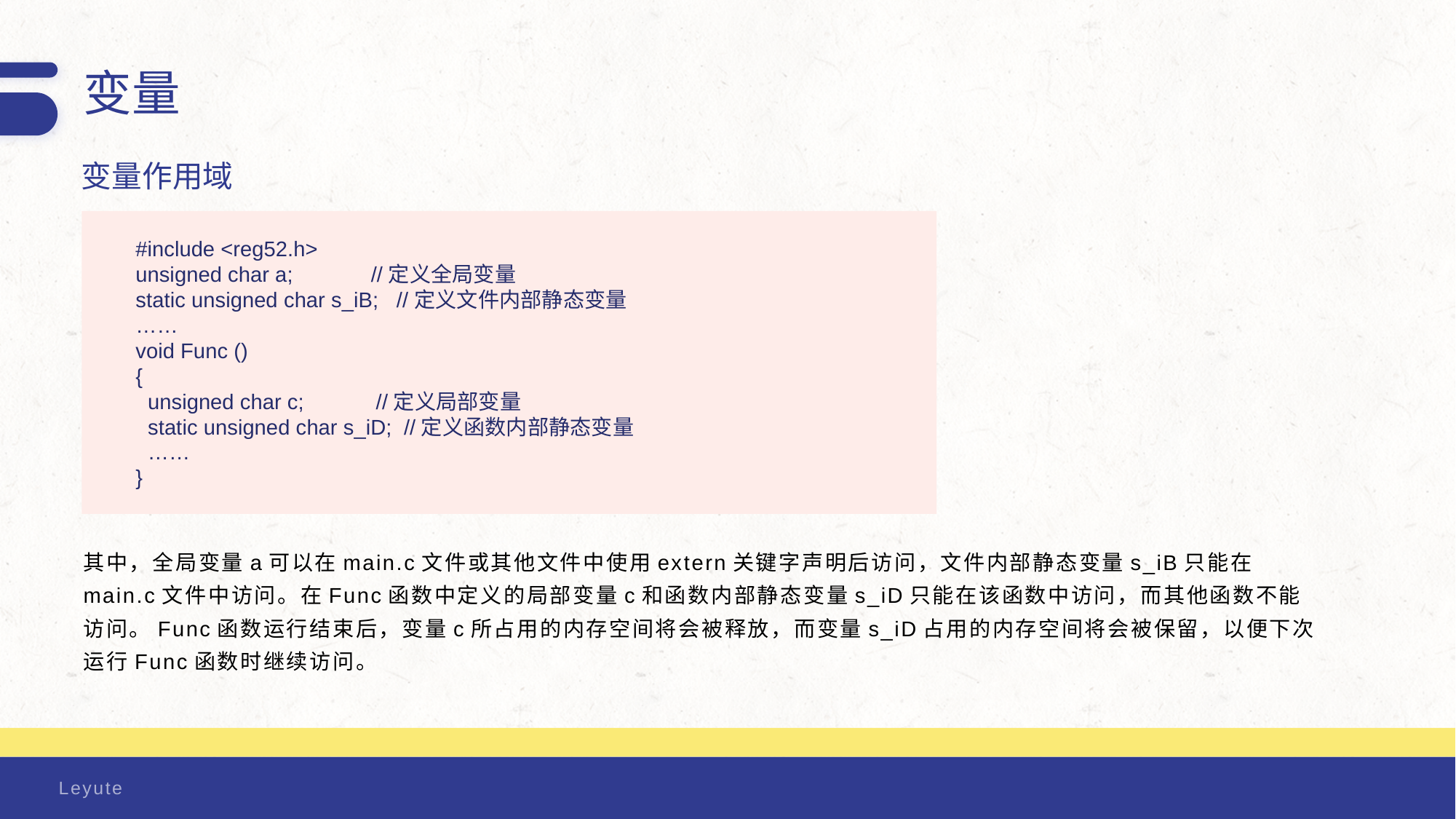

变量
变量作用域
#include <reg52.h>
unsigned char a;             //定义全局变量
static unsigned char s_iB;   //定义文件内部静态变量
……
void Func ()
{
  unsigned char c;            //定义局部变量
  static unsigned char s_iD;  //定义函数内部静态变量
  ……
}
其中，全局变量a可以在main.c文件或其他文件中使用extern关键字声明后访问，文件内部静态变量s_iB只能在main.c文件中访问。在Func函数中定义的局部变量c和函数内部静态变量s_iD只能在该函数中访问，而其他函数不能访问。Func函数运行结束后，变量c所占用的内存空间将会被释放，而变量s_iD占用的内存空间将会被保留，以便下次运行Func函数时继续访问。